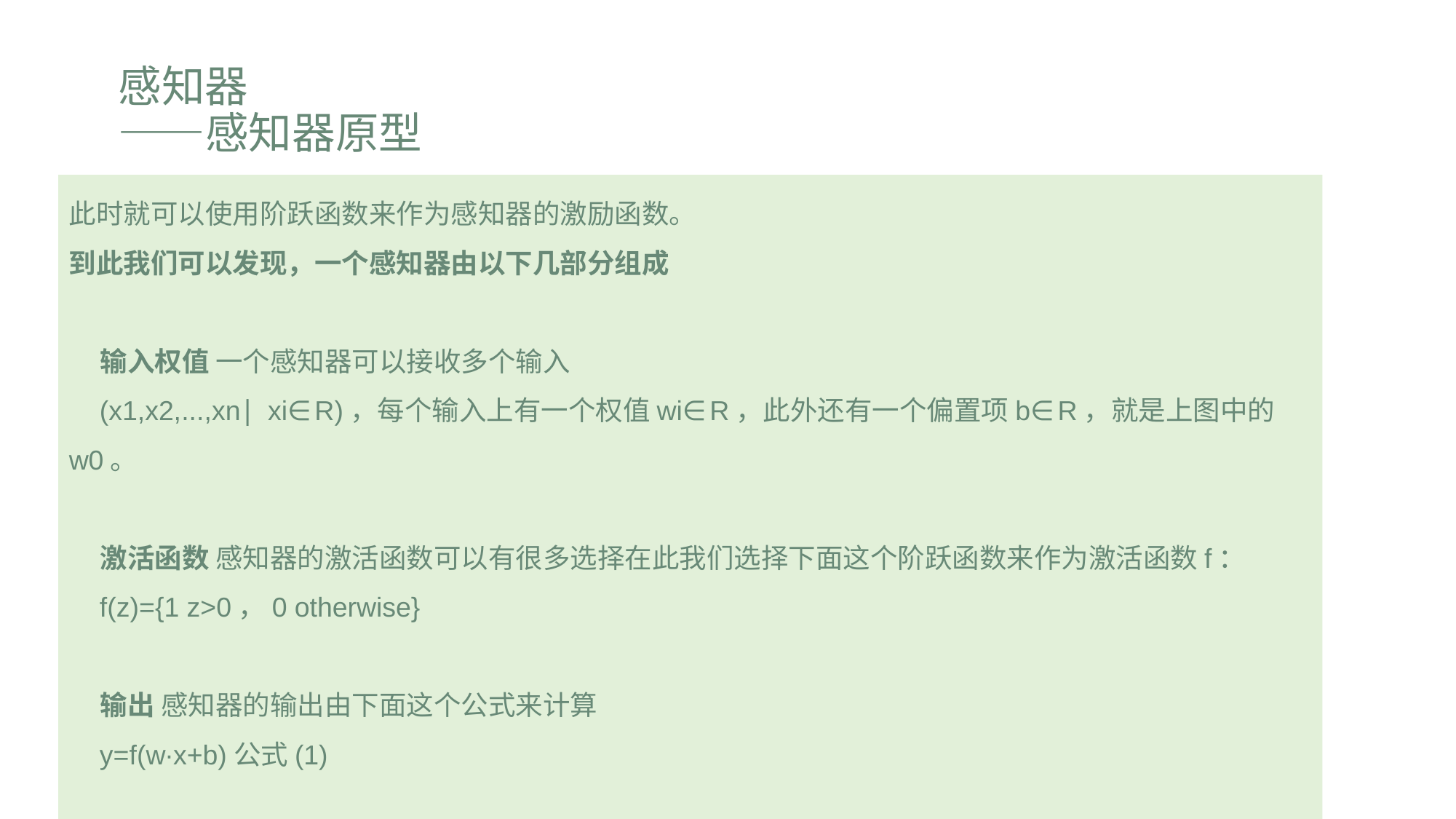

# 感知器 ——感知器原型
此时就可以使用阶跃函数来作为感知器的激励函数。
到此我们可以发现，一个感知器由以下几部分组成

    输入权值 一个感知器可以接收多个输入
    (x1,x2,...,xn∣xi∈R)，每个输入上有一个权值wi∈R，此外还有一个偏置项b∈R，就是上图中的w0。

    激活函数 感知器的激活函数可以有很多选择在此我们选择下面这个阶跃函数来作为激活函数f：
    f(z)={1 z>0，0 otherwise}

    输出 感知器的输出由下面这个公式来计算
    y=f(w∙x+b)公式(1)